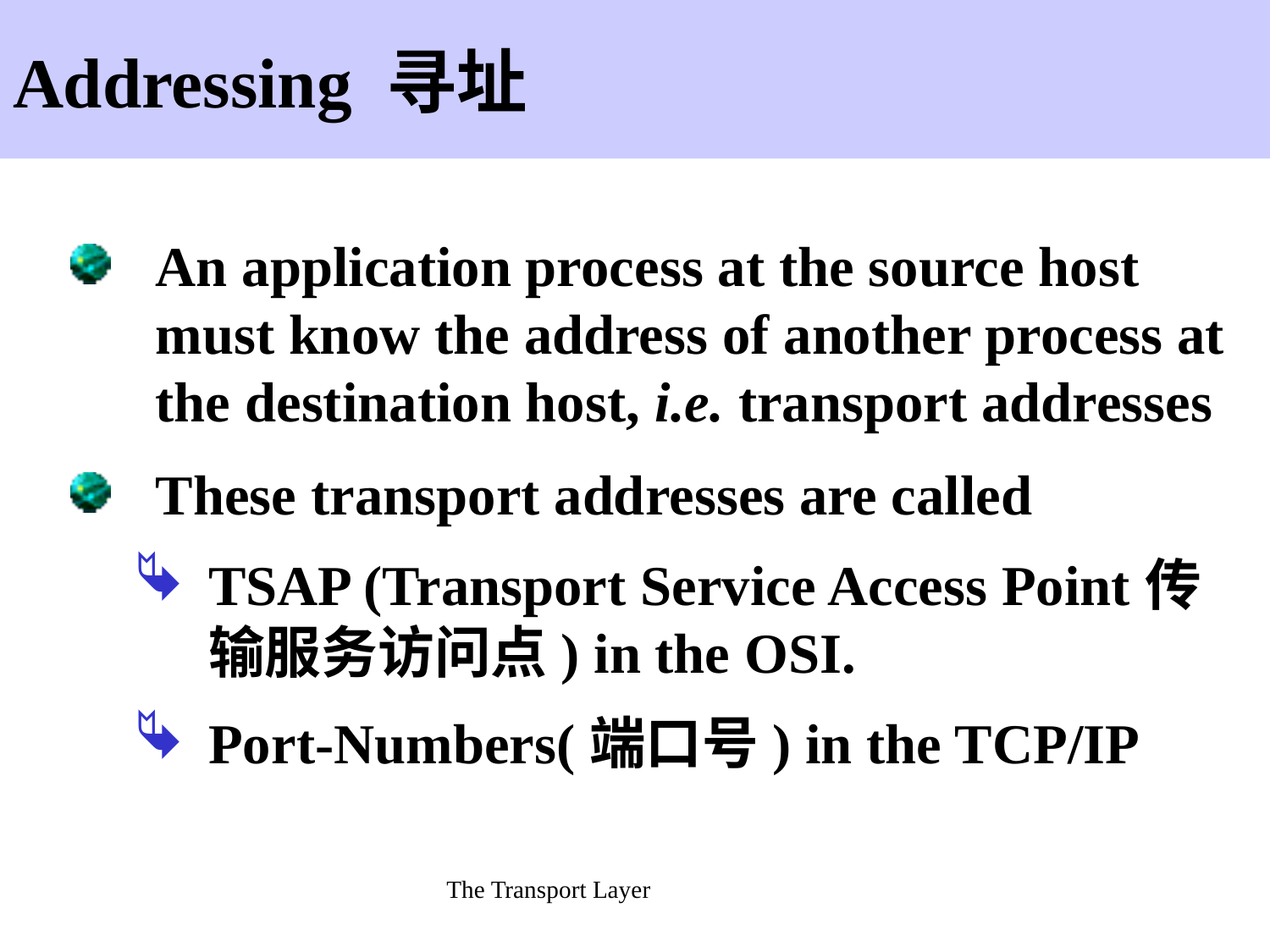

# Addressing 寻址
An application process at the source host must know the address of another process at the destination host, i.e. transport addresses
These transport addresses are called
TSAP (Transport Service Access Point传输服务访问点) in the OSI.
Port-Numbers(端口号) in the TCP/IP

The Transport Layer
5